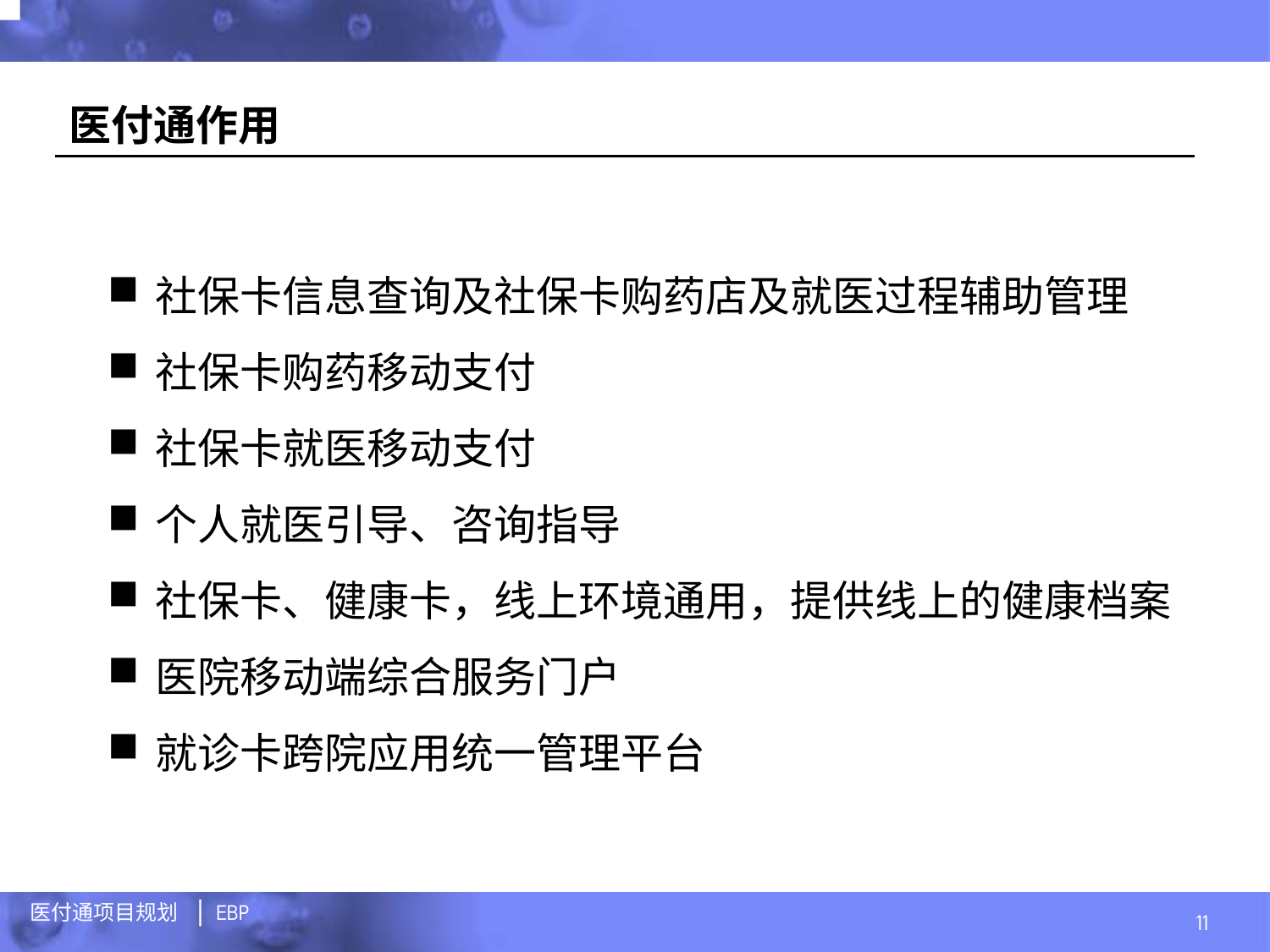

医付通作用
社保卡信息查询及社保卡购药店及就医过程辅助管理
社保卡购药移动支付
社保卡就医移动支付
个人就医引导、咨询指导
社保卡、健康卡，线上环境通用，提供线上的健康档案
医院移动端综合服务门户
就诊卡跨院应用统一管理平台
11